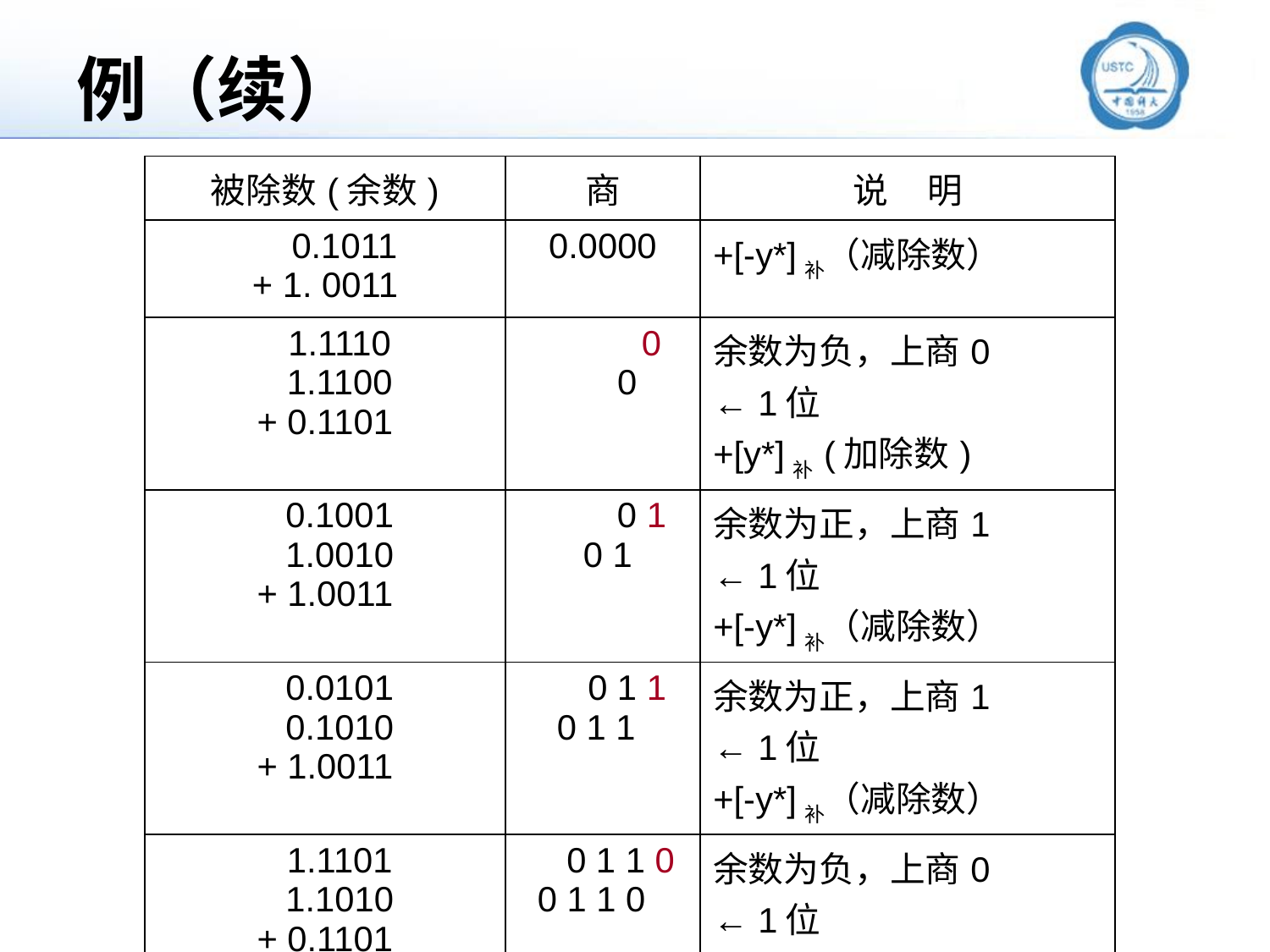

# 例（续）
| 被除数(余数) | 商 | 说     明 |
| --- | --- | --- |
| 0.1011 + 1. 0011 | 0.0000 | +[-y\*]补（减除数） |
| 1.1110 1.1100 + 0.1101 | 0      0 | 余数为负，上商0 ← 1位 +[y\*]补 (加除数) |
| 0.1001 1.0010 + 1.0011 | 0 1 0 1 | 余数为正，上商1 ← 1位 +[-y\*]补（减除数） |
| 0.0101 0.1010 + 1.0011 | 0 1 1 0 1 1 | 余数为正，上商1 ← 1位 +[-y\*]补（减除数） |
| 1.1101 1.1010 + 0.1101 | 0 1 1 0   0 1 1 0 | 余数为负，上商0 ← 1位 +[y\*]补 (加除数) |
| 0.0111 | 0 1 1 0 1 | 余数为正，上商1 |